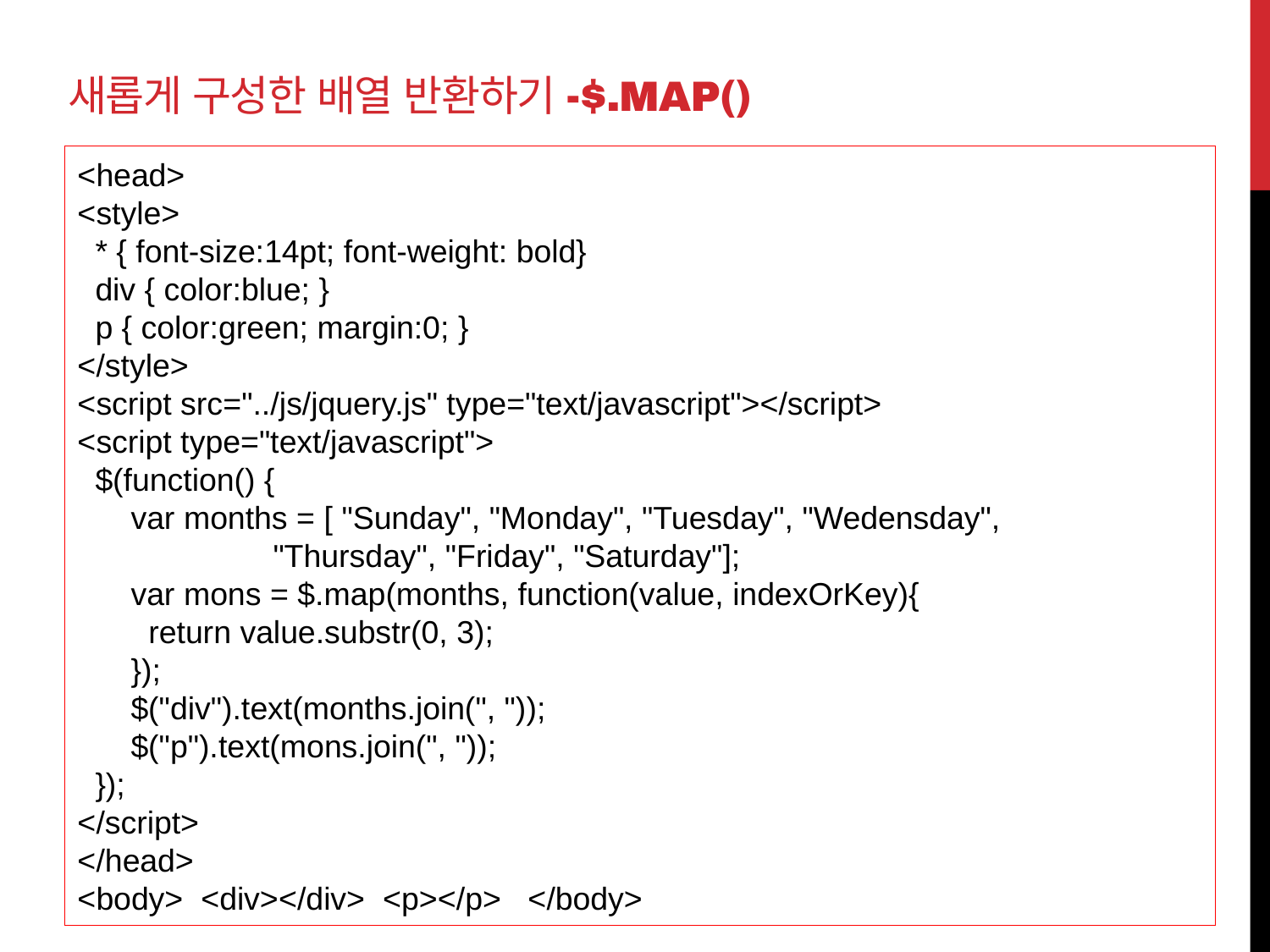

# 새롭게 구성한 배열 반환하기-$.map()
<head>
<style>
  * { font-size:14pt; font-weight: bold}
  div { color:blue; }
  p { color:green; margin:0; }
</style>
<script src="../js/jquery.js" type="text/javascript"></script>
<script type="text/javascript">
  $(function() {
      var months = [ "Sunday", "Monday", "Tuesday", "Wedensday",
                      "Thursday", "Friday", "Saturday"];
      var mons = $.map(months, function(value, indexOrKey){
        return value.substr(0, 3);
      });
      $("div").text(months.join(", "));
      $("p").text(mons.join(", "));
  });
</script>
</head>
<body>  <div></div>  <p></p>   </body>